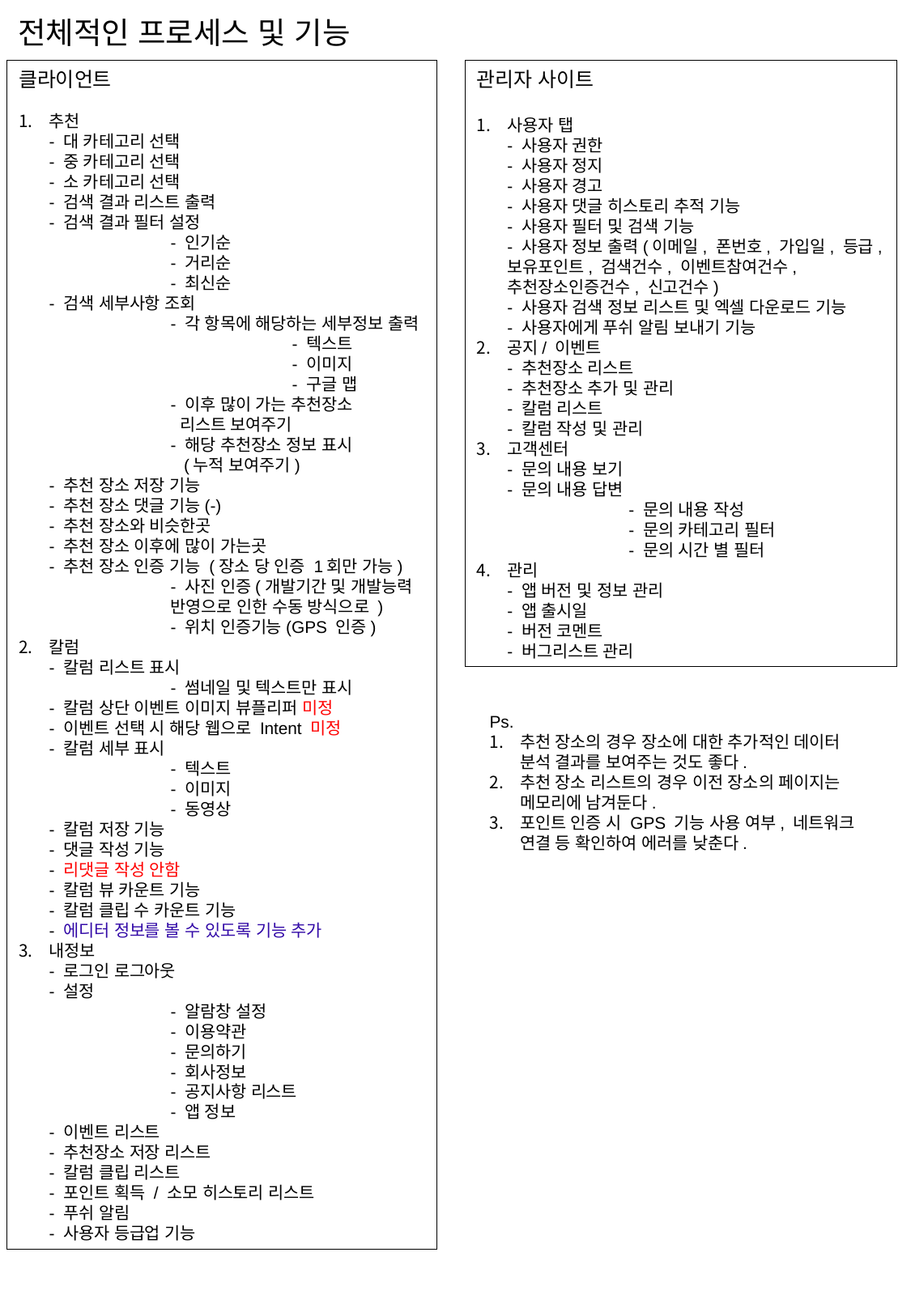

전체적인 프로세스 및 기능
클라이언트

추천
- 대 카테고리 선택
- 중 카테고리 선택
- 소 카테고리 선택
- 검색 결과 리스트 출력
- 검색 결과 필터 설정
	- 인기순
	- 거리순
	- 최신순
- 검색 세부사항 조회
	- 각 항목에 해당하는 세부정보 출력
		- 텍스트
		- 이미지
		- 구글 맵
	- 이후 많이 가는 추천장소
	  리스트 보여주기
	- 해당 추천장소 정보 표시
	  (누적 보여주기)
- 추천 장소 저장 기능
- 추천 장소 댓글 기능(-)
- 추천 장소와 비슷한곳
- 추천 장소 이후에 많이 가는곳
- 추천 장소 인증 기능 (장소 당 인증 1회만 가능)
	- 사진 인증(개발기간 및 개발능력
	반영으로 인한 수동 방식으로 )
	- 위치 인증기능(GPS 인증)
칼럼
- 칼럼 리스트 표시
	- 썸네일 및 텍스트만 표시
- 칼럼 상단 이벤트 이미지 뷰플리퍼 미정
- 이벤트 선택 시 해당 웹으로 Intent 미정
- 칼럼 세부 표시
	- 텍스트
	- 이미지
	- 동영상
- 칼럼 저장 기능
- 댓글 작성 기능
- 리댓글 작성 안함
- 칼럼 뷰 카운트 기능
- 칼럼 클립 수 카운트 기능
- 에디터 정보를 볼 수 있도록 기능 추가
내정보
- 로그인 로그아웃
- 설정
	- 알람창 설정
	- 이용약관
	- 문의하기
	- 회사정보
	- 공지사항 리스트
	- 앱 정보
- 이벤트 리스트
- 추천장소 저장 리스트
- 칼럼 클립 리스트
- 포인트 획득 / 소모 히스토리 리스트
- 푸쉬 알림
- 사용자 등급업 기능
관리자 사이트

사용자 탭
- 사용자 권한
- 사용자 정지
- 사용자 경고
- 사용자 댓글 히스토리 추적 기능
- 사용자 필터 및 검색 기능
- 사용자 정보 출력(이메일, 폰번호, 가입일, 등급, 보유포인트, 검색건수, 이벤트참여건수, 추천장소인증건수, 신고건수)
- 사용자 검색 정보 리스트 및 엑셀 다운로드 기능
- 사용자에게 푸쉬 알림 보내기 기능
공지/ 이벤트
- 추천장소 리스트
- 추천장소 추가 및 관리
- 칼럼 리스트
- 칼럼 작성 및 관리
고객센터
- 문의 내용 보기
- 문의 내용 답변
	- 문의 내용 작성
	- 문의 카테고리 필터
	- 문의 시간 별 필터
관리
- 앱 버전 및 정보 관리
- 앱 출시일
- 버전 코멘트
- 버그리스트 관리
Ps.
추천 장소의 경우 장소에 대한 추가적인 데이터
분석 결과를 보여주는 것도 좋다.
추천 장소 리스트의 경우 이전 장소의 페이지는
메모리에 남겨둔다.
포인트 인증 시 GPS 기능 사용 여부, 네트워크
연결 등 확인하여 에러를 낮춘다.